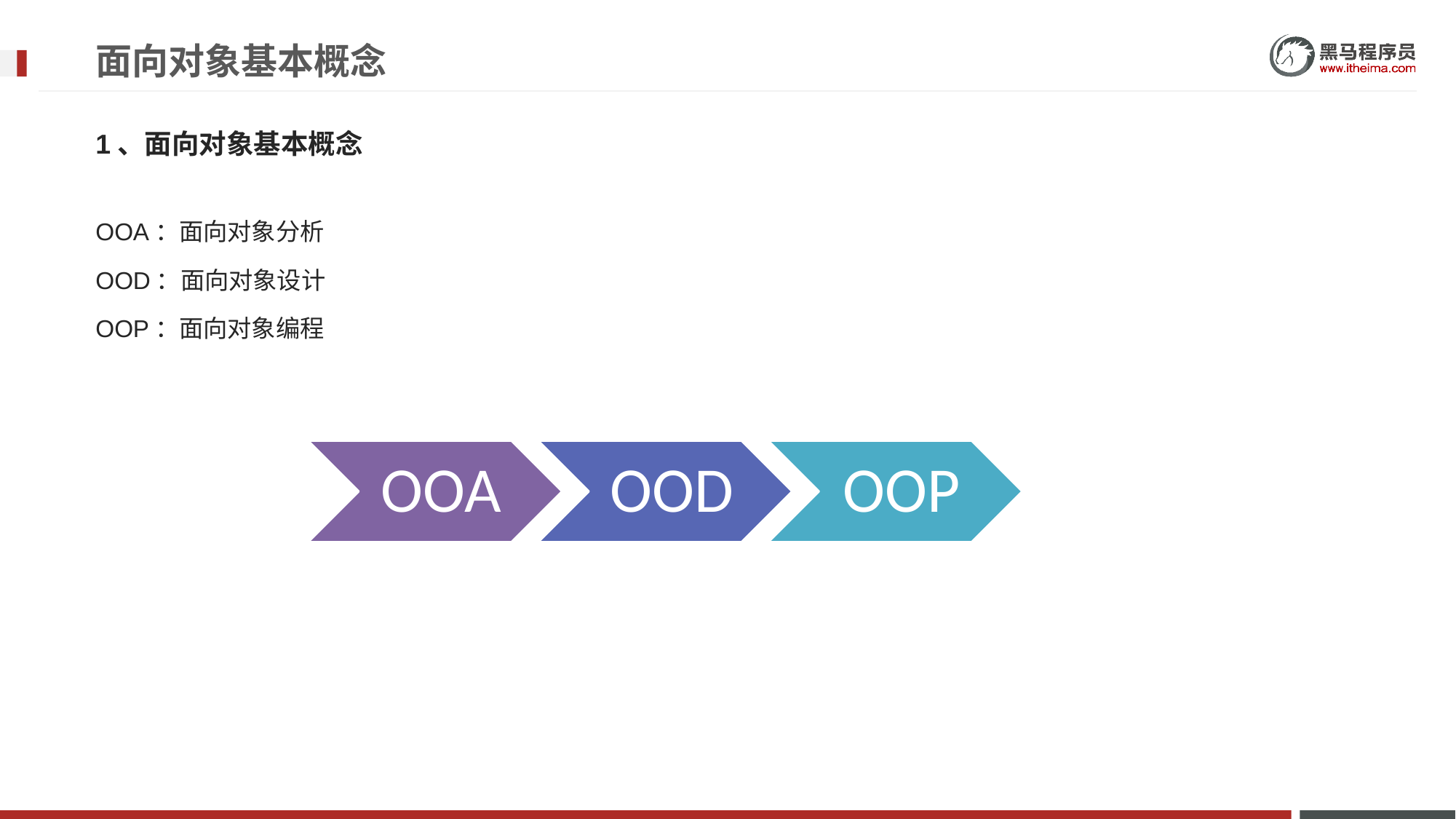

# 面向对象基本概念
1、面向对象基本概念
OOA：面向对象分析
OOD：面向对象设计
OOP：面向对象编程
OOA
OOD
OOP